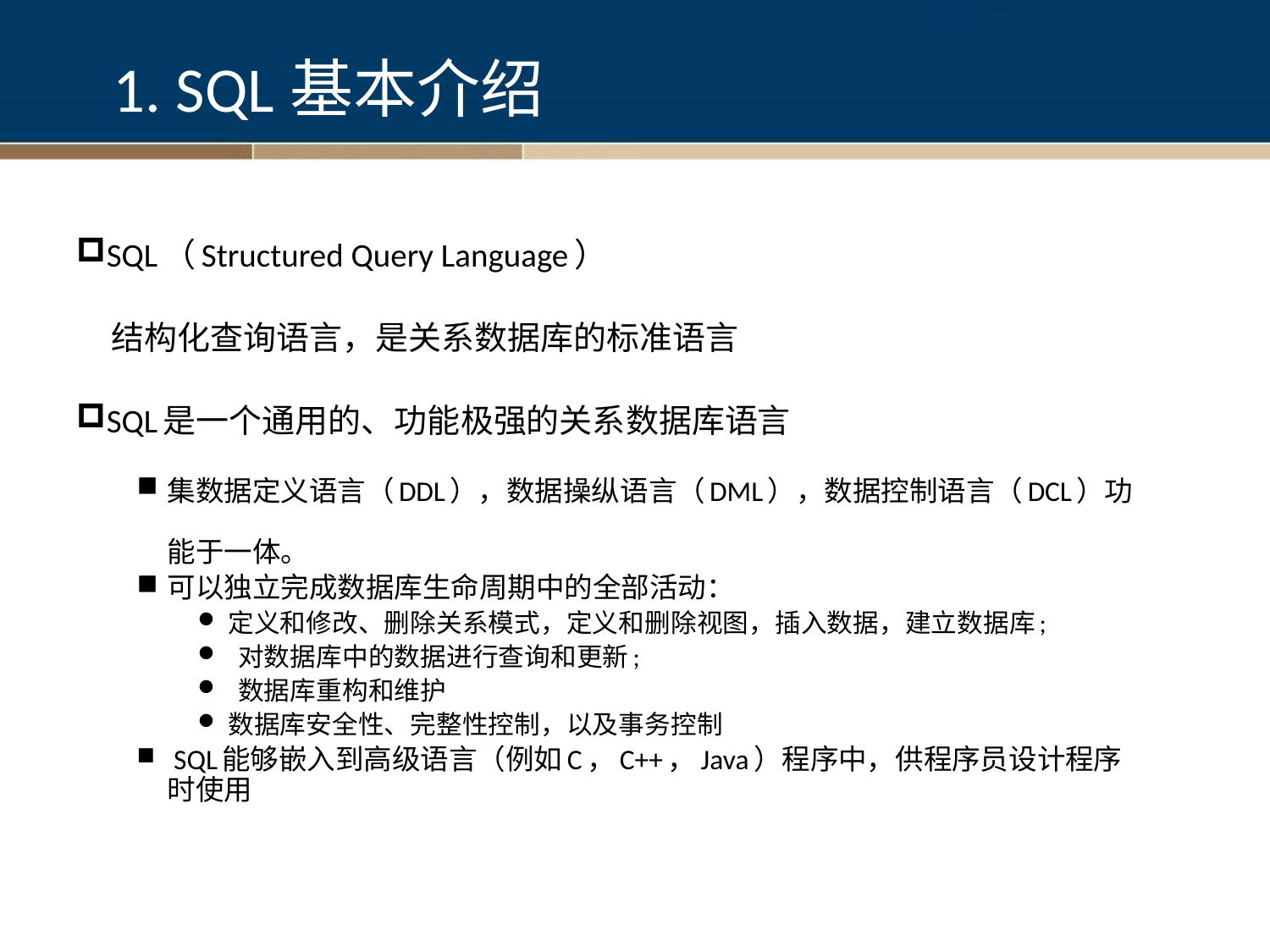

1. SQL基本介绍
SQL（Structured Query Language）
    结构化查询语言，是关系数据库的标准语言
SQL是一个通用的、功能极强的关系数据库语言
集数据定义语言（DDL），数据操纵语言（DML），数据控制语言（DCL）功能于一体。
可以独立完成数据库生命周期中的全部活动：
定义和修改、删除关系模式，定义和删除视图，插入数据，建立数据库;
 对数据库中的数据进行查询和更新;
 数据库重构和维护
数据库安全性、完整性控制，以及事务控制
 SQL能够嵌入到高级语言（例如C，C++，Java）程序中，供程序员设计程序时使用